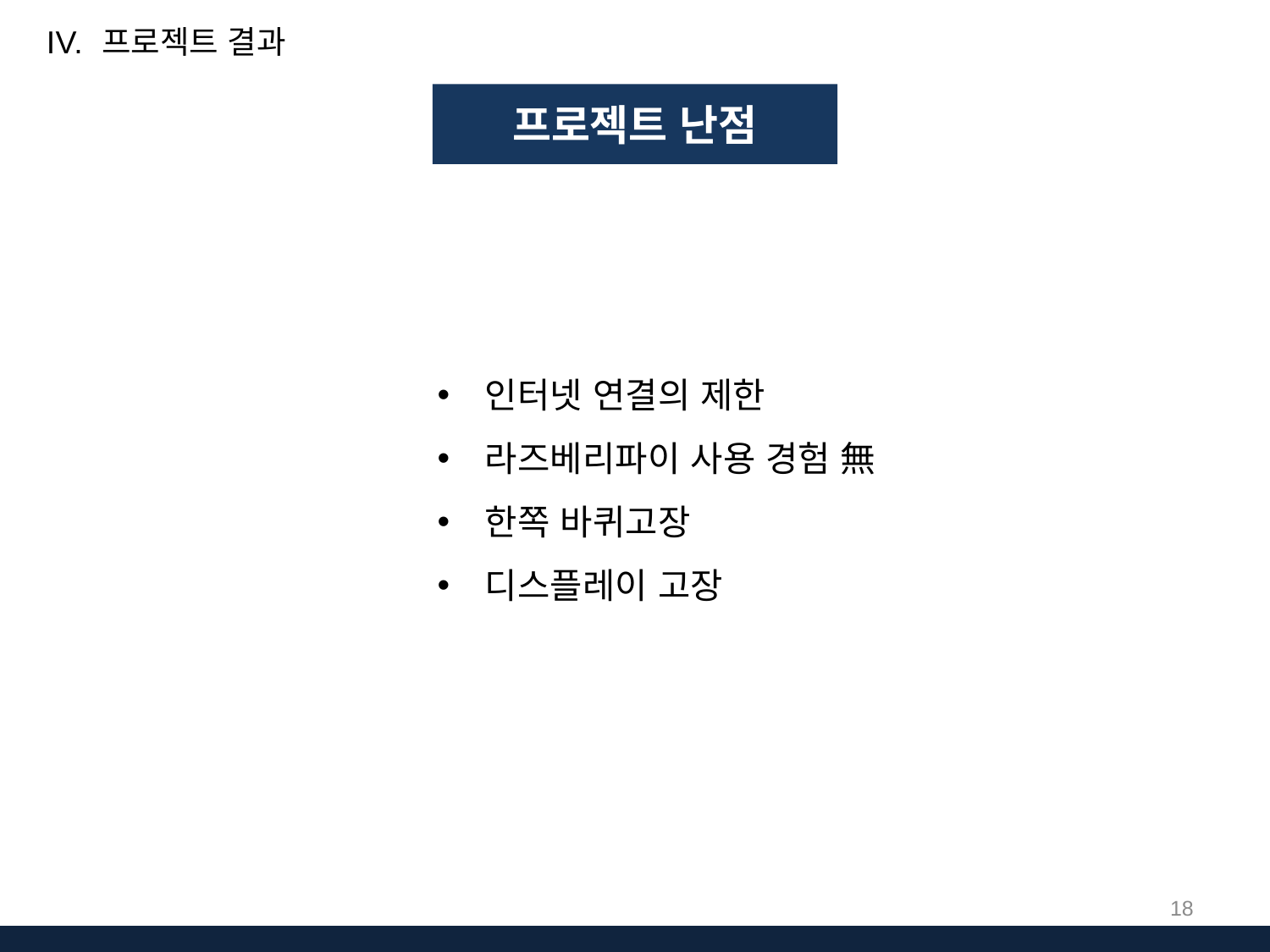

프로젝트 결과
프로젝트 난점
인터넷 연결의 제한
라즈베리파이 사용 경험 無
한쪽 바퀴고장
디스플레이 고장
18